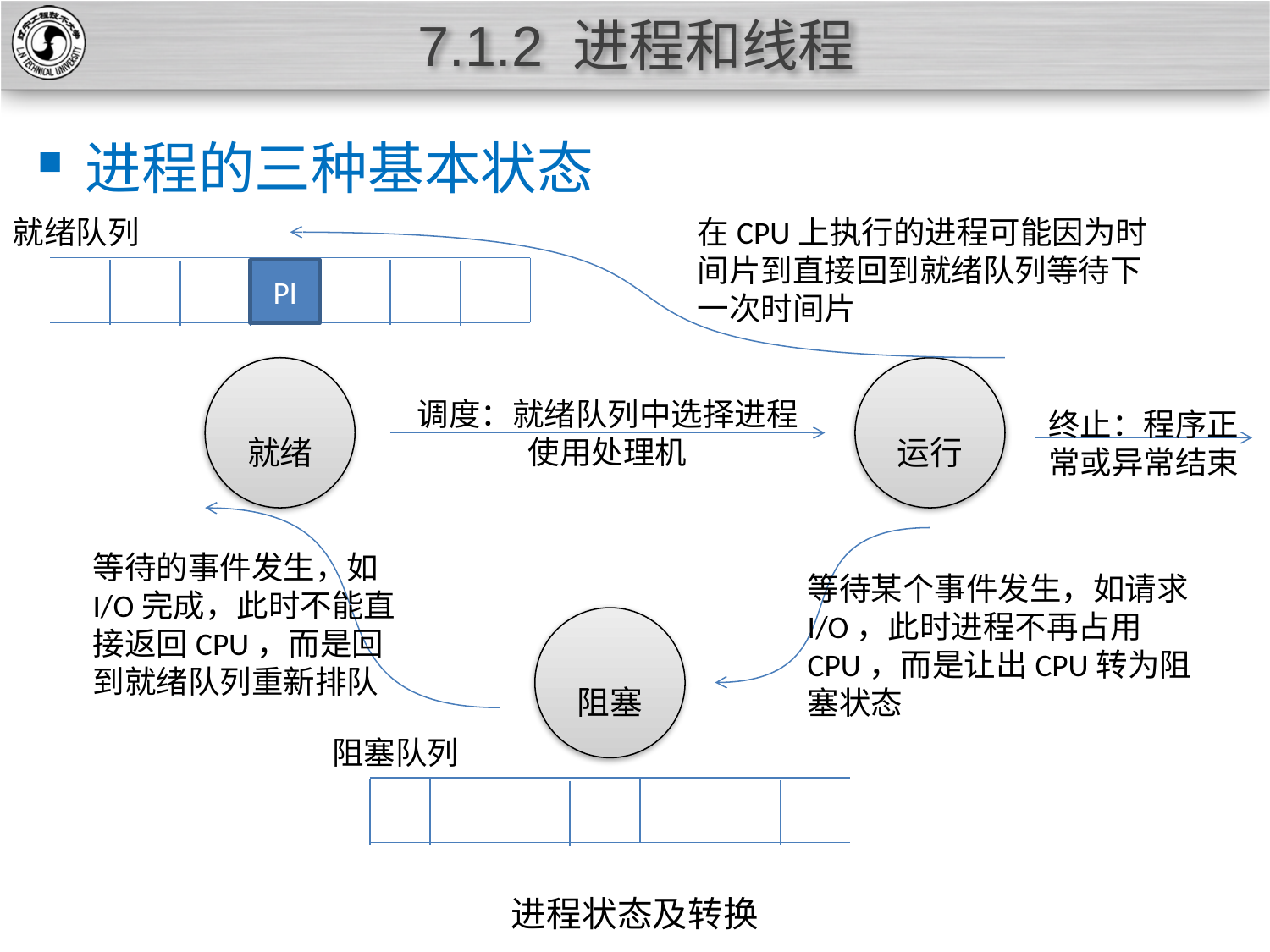

# 7.1.2 进程和线程
进程的三种基本状态
就绪队列
在CPU上执行的进程可能因为时间片到直接回到就绪队列等待下一次时间片
PI
就绪
运行
调度：就绪队列中选择进程使用处理机
终止：程序正常或异常结束
等待的事件发生，如I/O完成，此时不能直接返回CPU，而是回到就绪队列重新排队
等待某个事件发生，如请求I/O，此时进程不再占用CPU，而是让出CPU转为阻塞状态
阻塞
阻塞队列
进程状态及转换